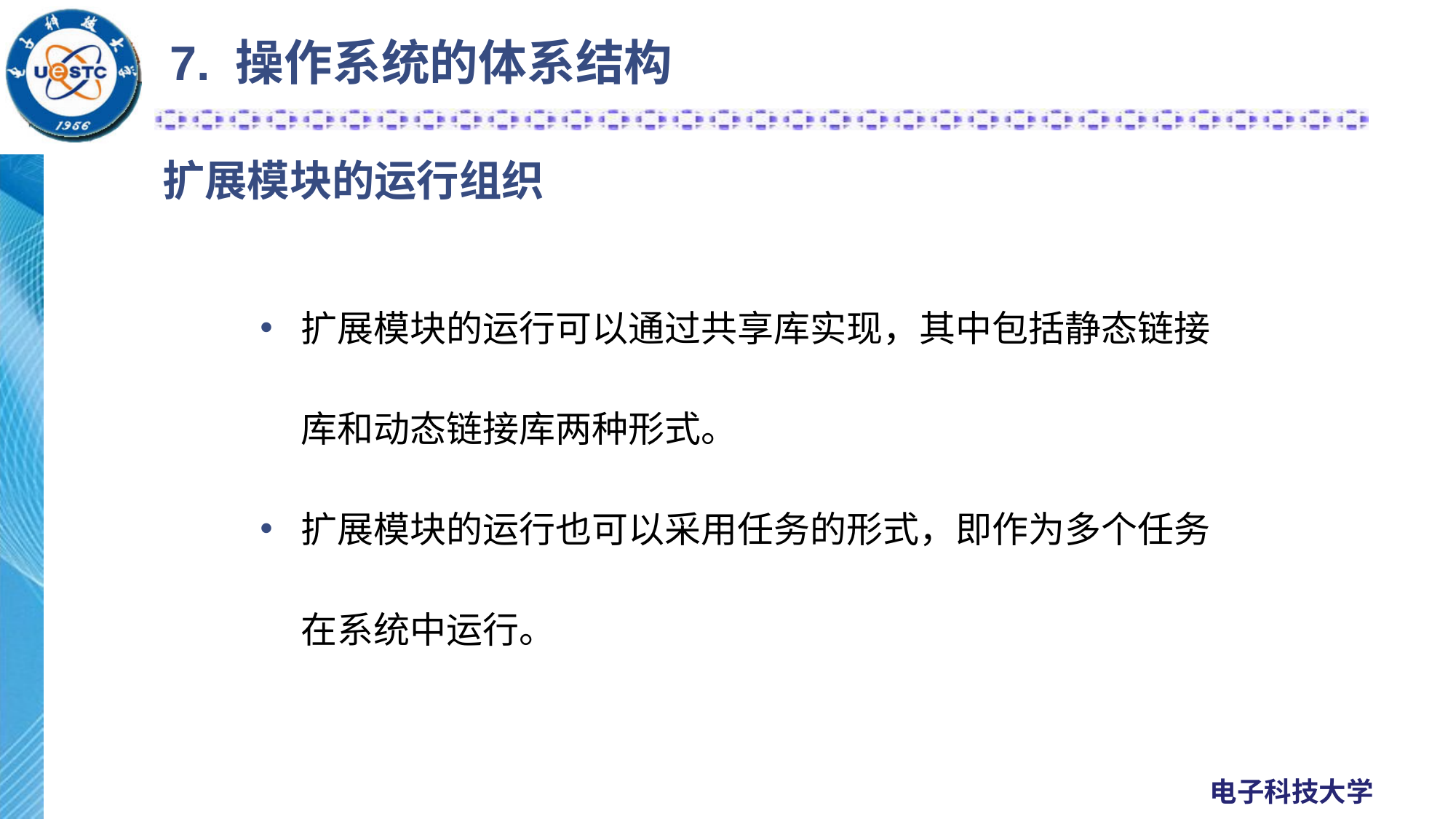

7. 操作系统的体系结构
扩展模块的运行组织
扩展模块的运行可以通过共享库实现，其中包括静态链接库和动态链接库两种形式。
扩展模块的运行也可以采用任务的形式，即作为多个任务在系统中运行。